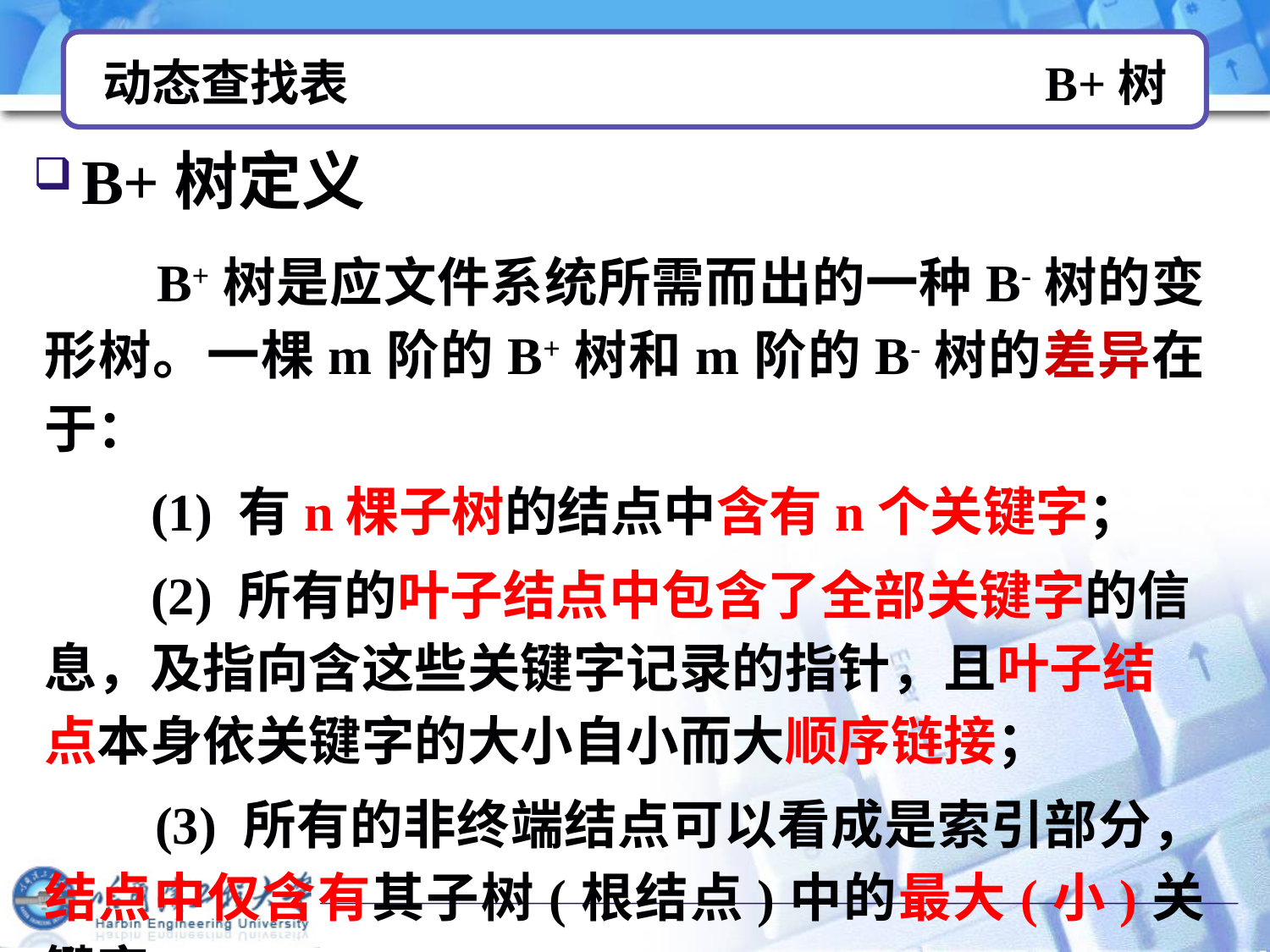

# 动态查找表                                                             B+树
B+树定义
        B+树是应文件系统所需而出的一种B-树的变形树。一棵m阶的B+树和m阶的B-树的差异在于：
        (1) 有n棵子树的结点中含有n个关键字；
        (2) 所有的叶子结点中包含了全部关键字的信息，及指向含这些关键字记录的指针，且叶子结点本身依关键字的大小自小而大顺序链接；
        (3) 所有的非终端结点可以看成是索引部分，结点中仅含有其子树(根结点)中的最大(小)关键字。